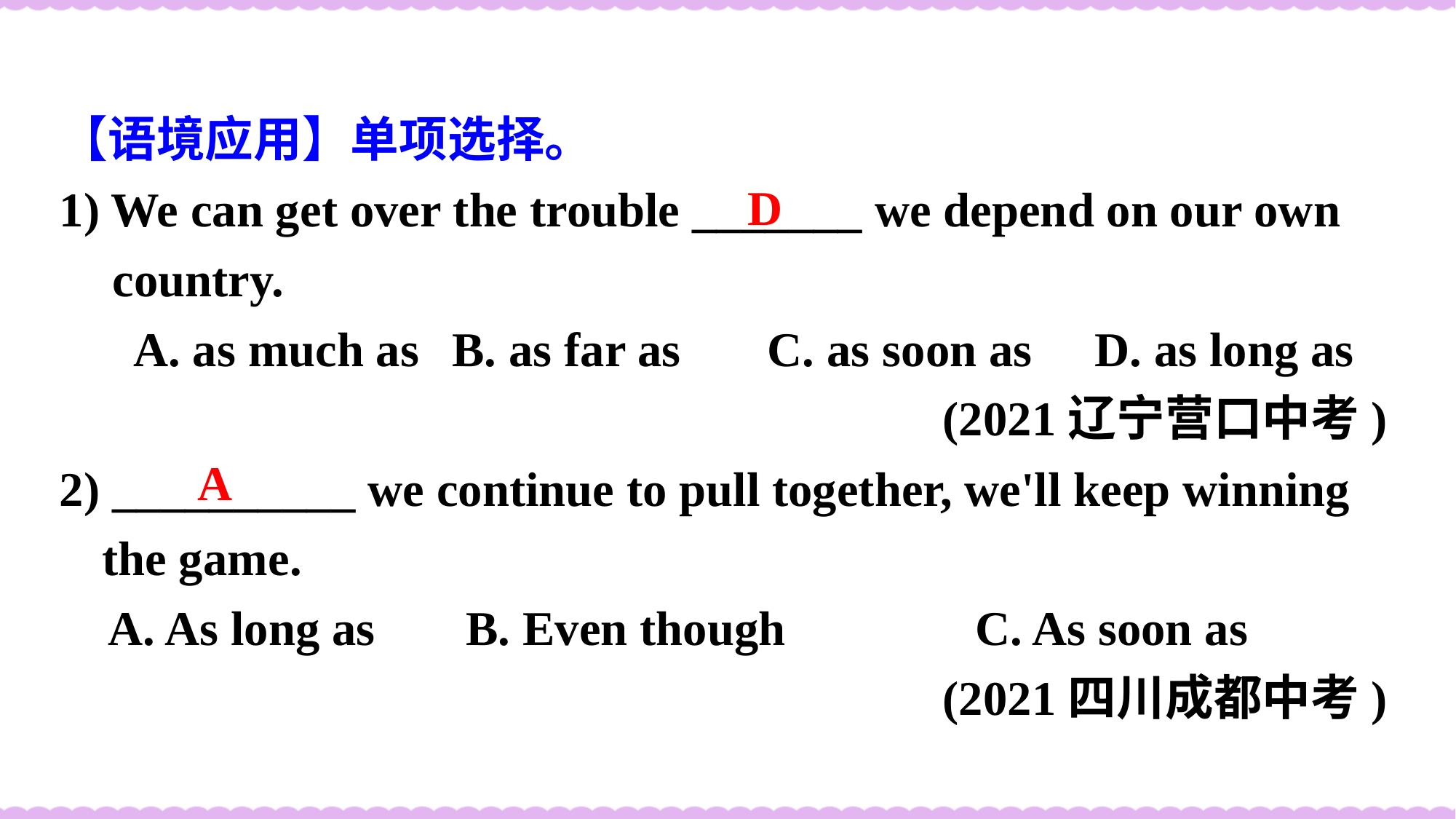

【语境应用】单项选择。
1) We can get over the trouble _______ we depend on our own country.
A. as much as	 B. as far as	C. as soon as	D. as long as
(2021辽宁营口中考)
2) __________ we continue to pull together, we'll keep winning the game.
    A. As long as	   B. Even though		C. As soon as
(2021四川成都中考)
D
A